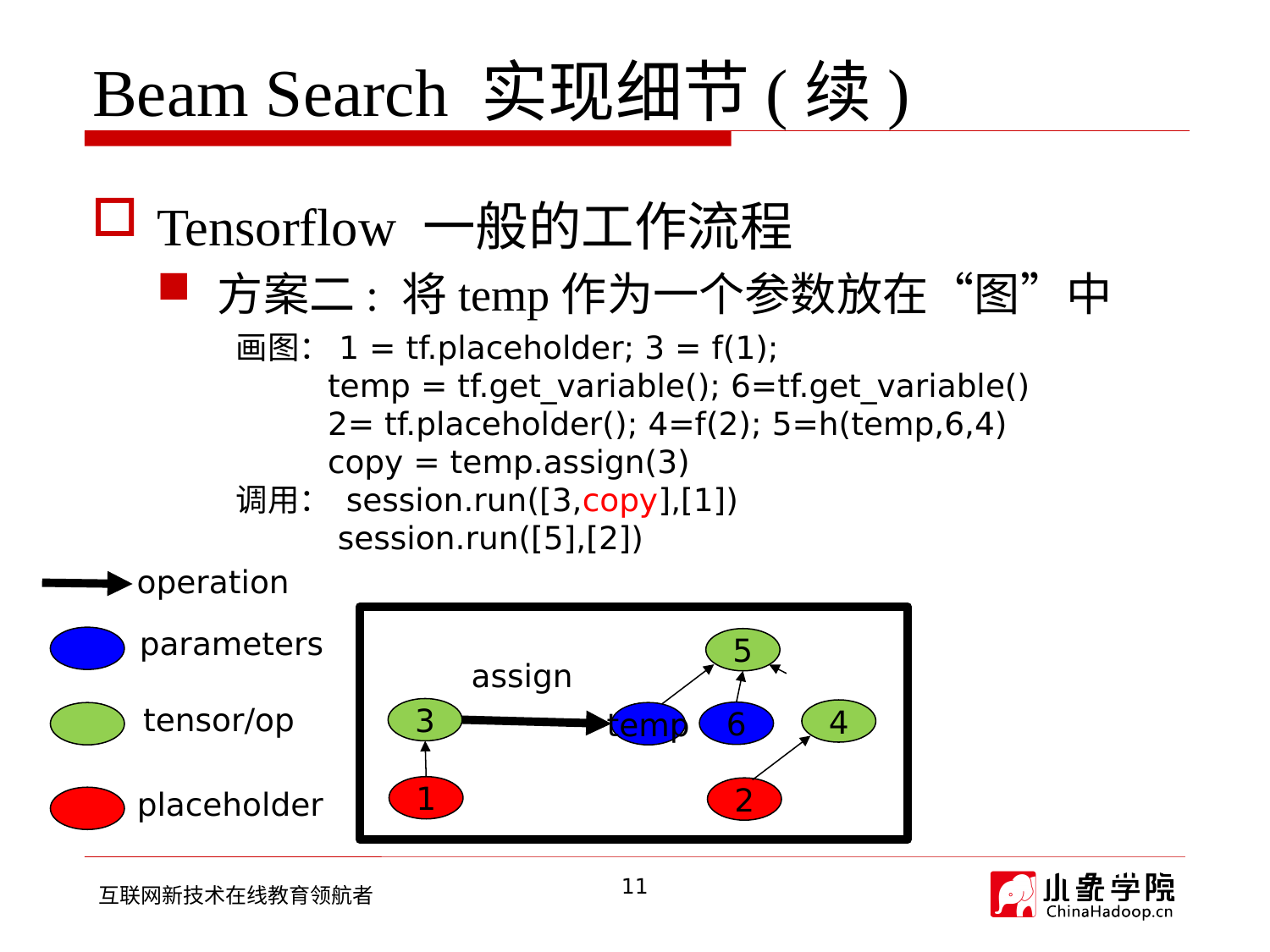

# Beam Search 实现细节(续)
Tensorflow 一般的工作流程
方案二: 将temp作为一个参数放在“图”中

画图：1 = tf.placeholder; 3 = f(1);
         temp = tf.get_variable(); 6=tf.get_variable()
         2= tf.placeholder(); 4=f(2); 5=h(temp,6,4)
         copy = temp.assign(3)
调用： session.run([3,copy],[1])
          session.run([5],[2])

operation

parameters

5
assign
tensor/op
3
4
6

temp
1
placeholder
2

11